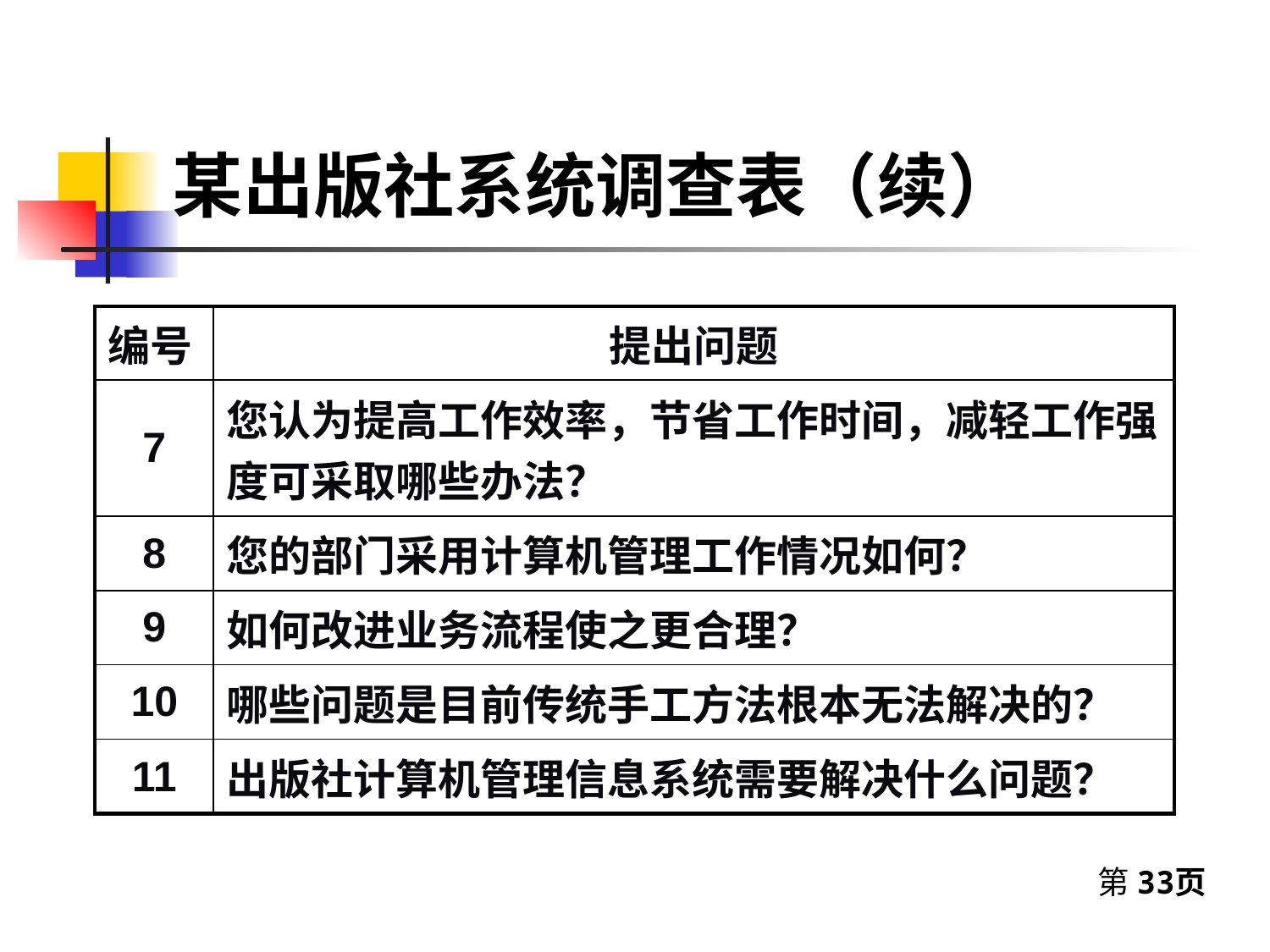

# 某出版社系统调查表（续）
| 编号 | 提出问题 |
| --- | --- |
| 7 | 您认为提高工作效率，节省工作时间，减轻工作强度可采取哪些办法？ |
| 8 | 您的部门采用计算机管理工作情况如何？ |
| 9 | 如何改进业务流程使之更合理？ |
| 10 | 哪些问题是目前传统手工方法根本无法解决的？ |
| 11 | 出版社计算机管理信息系统需要解决什么问题？ |